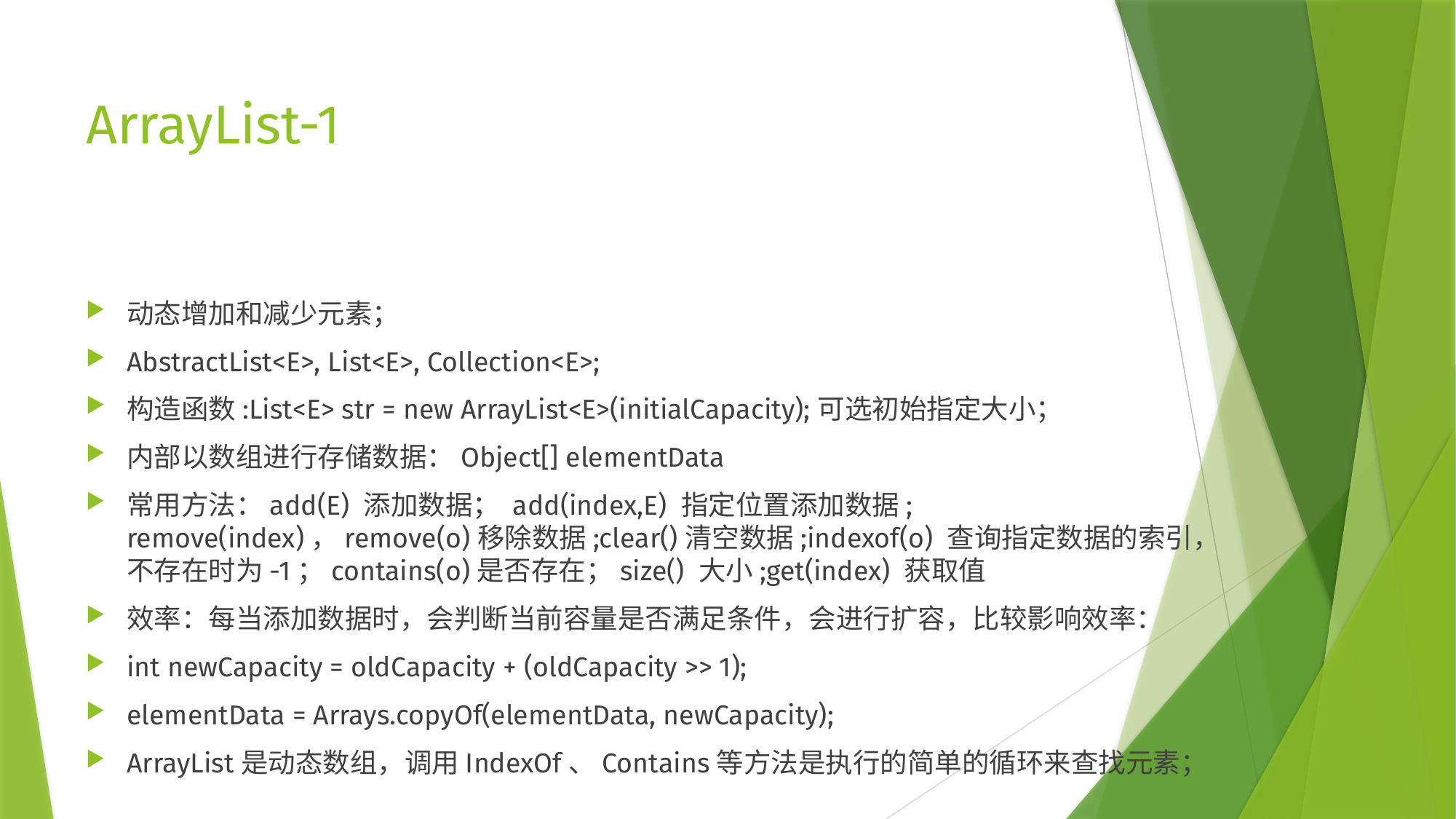

# ArrayList-1
动态增加和减少元素；
AbstractList<E>, List<E>, Collection<E>;
构造函数:List<E> str = new ArrayList<E>(initialCapacity);可选初始指定大小；
内部以数组进行存储数据：Object[] elementData
常用方法：add(E) 添加数据； add(index,E) 指定位置添加数据; remove(index)，remove(o)移除数据;clear()清空数据;indexof(o) 查询指定数据的索引，不存在时为-1；contains(o)是否存在；size() 大小;get(index) 获取值
效率：每当添加数据时，会判断当前容量是否满足条件，会进行扩容，比较影响效率：
int newCapacity = oldCapacity + (oldCapacity >> 1);
elementData = Arrays.copyOf(elementData, newCapacity);
ArrayList是动态数组，调用IndexOf、Contains等方法是执行的简单的循环来查找元素；